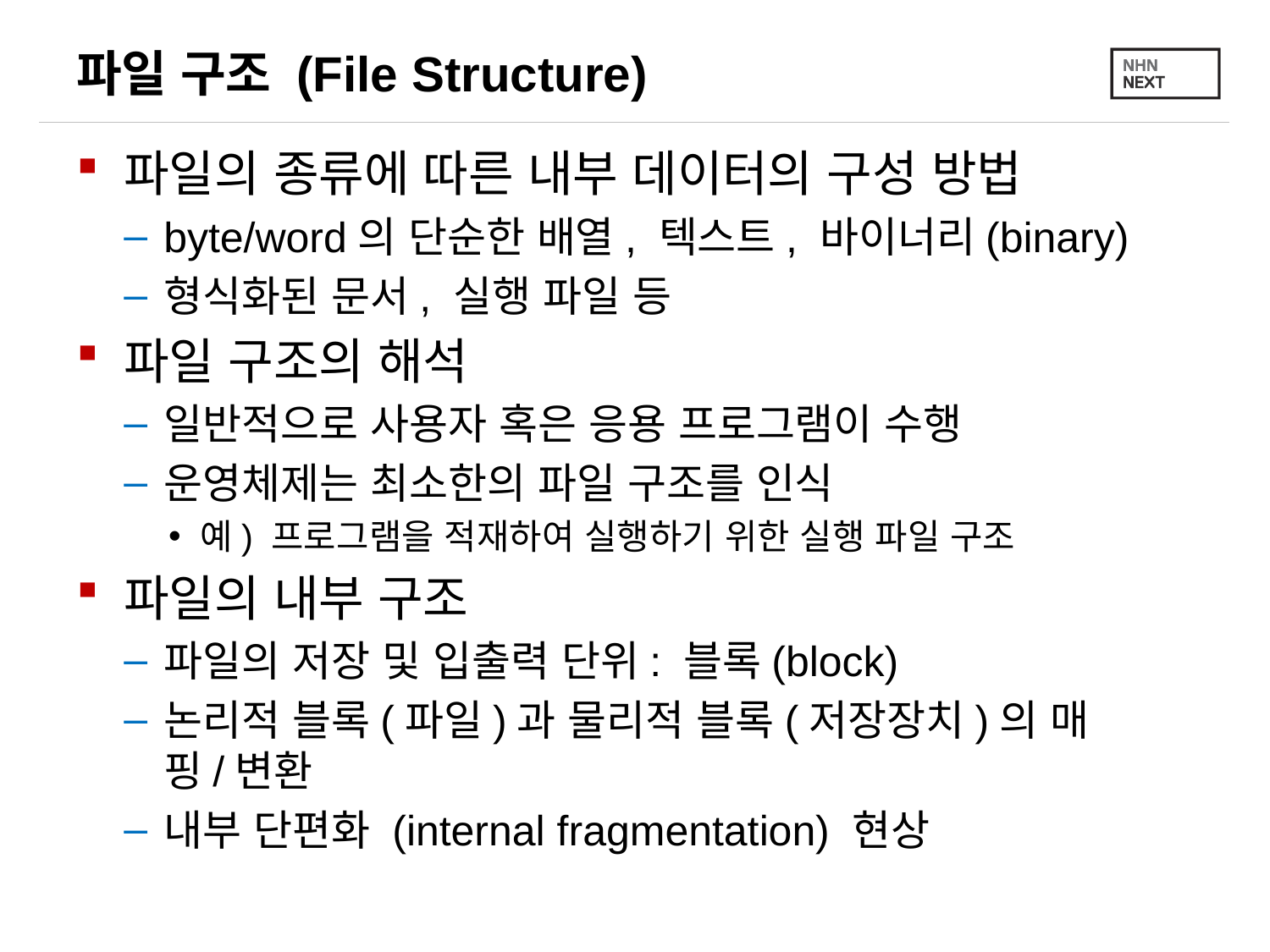

# 파일 구조 (File Structure)
파일의 종류에 따른 내부 데이터의 구성 방법
byte/word의 단순한 배열, 텍스트, 바이너리(binary)
형식화된 문서, 실행 파일 등
파일 구조의 해석
일반적으로 사용자 혹은 응용 프로그램이 수행
운영체제는 최소한의 파일 구조를 인식
예) 프로그램을 적재하여 실행하기 위한 실행 파일 구조
파일의 내부 구조
파일의 저장 및 입출력 단위: 블록(block)
논리적 블록(파일)과 물리적 블록(저장장치)의 매핑/변환
내부 단편화 (internal fragmentation) 현상